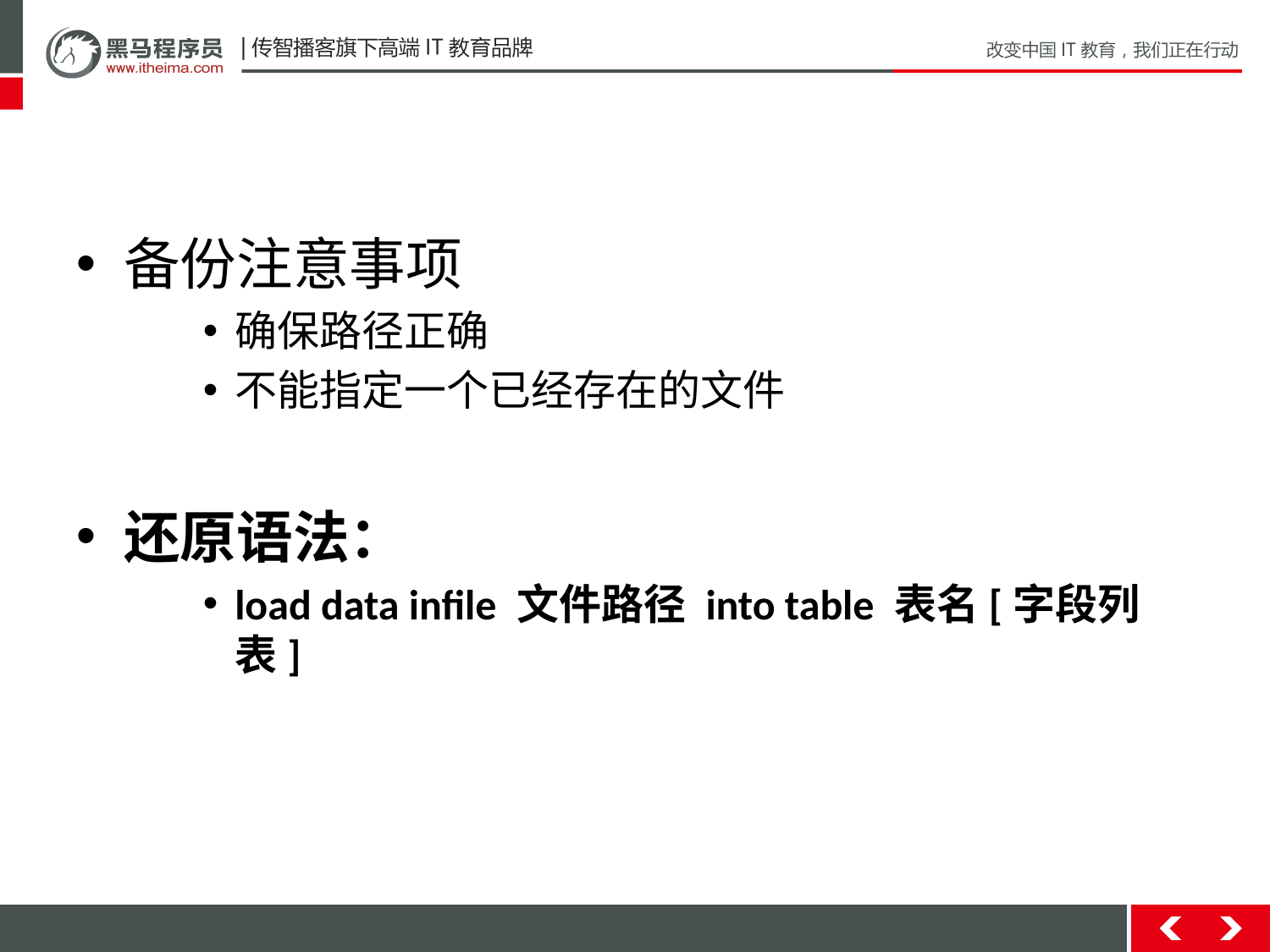

#
备份注意事项
确保路径正确
不能指定一个已经存在的文件

还原语法：
load data infile 文件路径 into table 表名[字段列表]